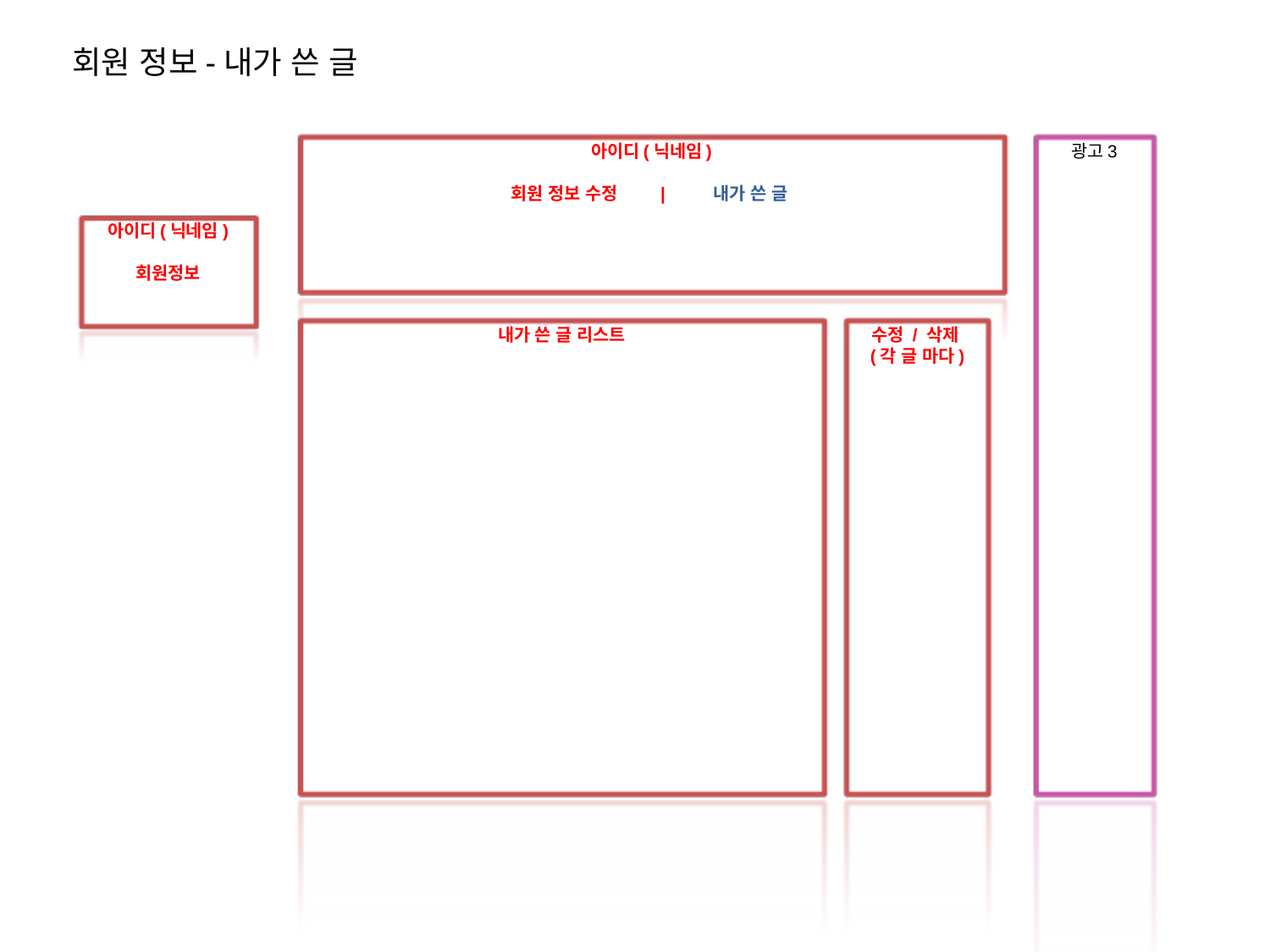

회원 정보-내가 쓴 글
아이디(닉네임)

회원 정보 수정        |         내가 쓴 글
광고3
아이디(닉네임)

회원정보
내가 쓴 글 리스트

수정 / 삭제
(각 글 마다)